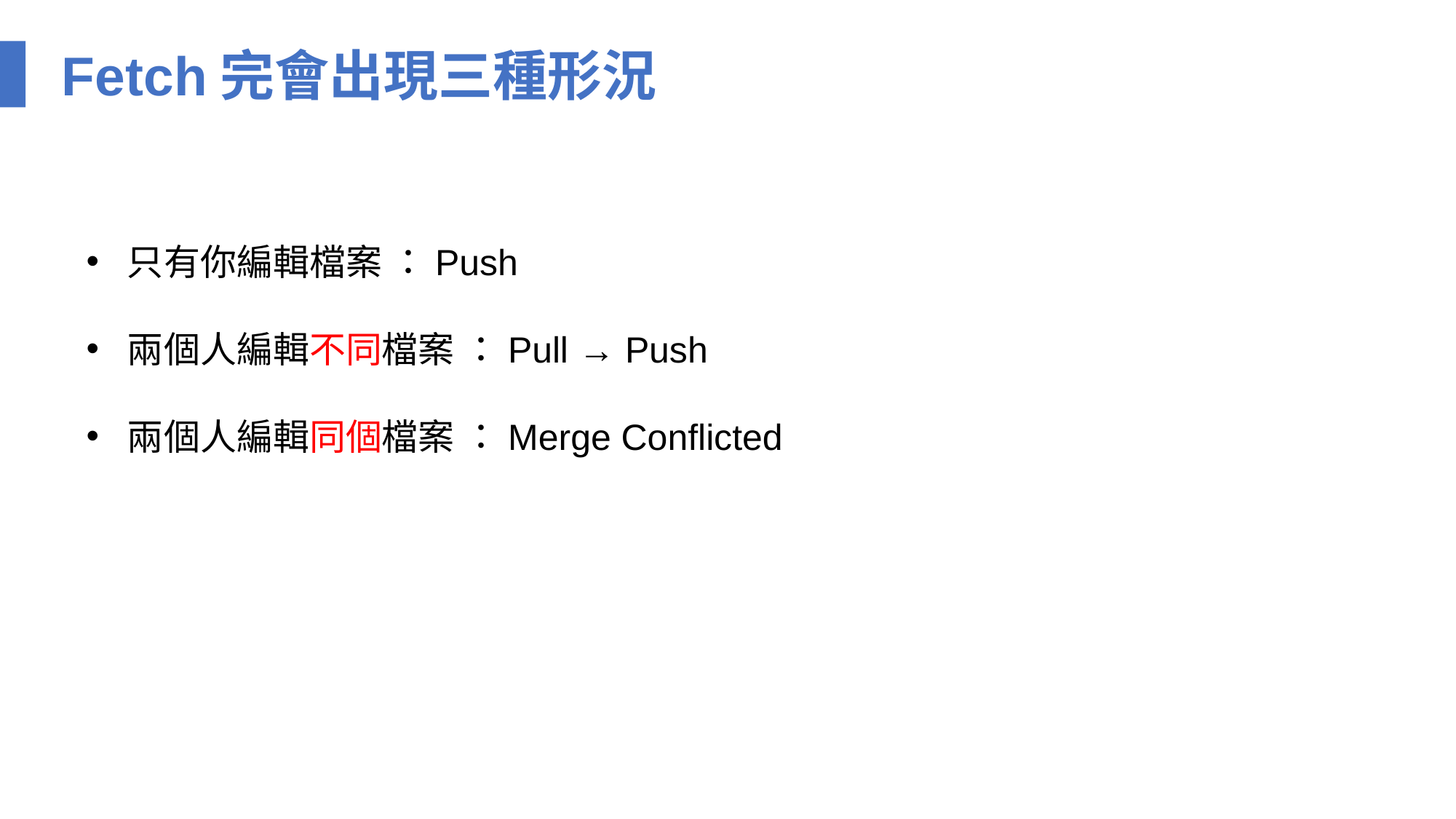

Fetch完會出現三種形況

只有你編輯檔案 ：Push

兩個人編輯不同檔案 ：Pull → Push

兩個人編輯同個檔案 ：Merge Conflicted